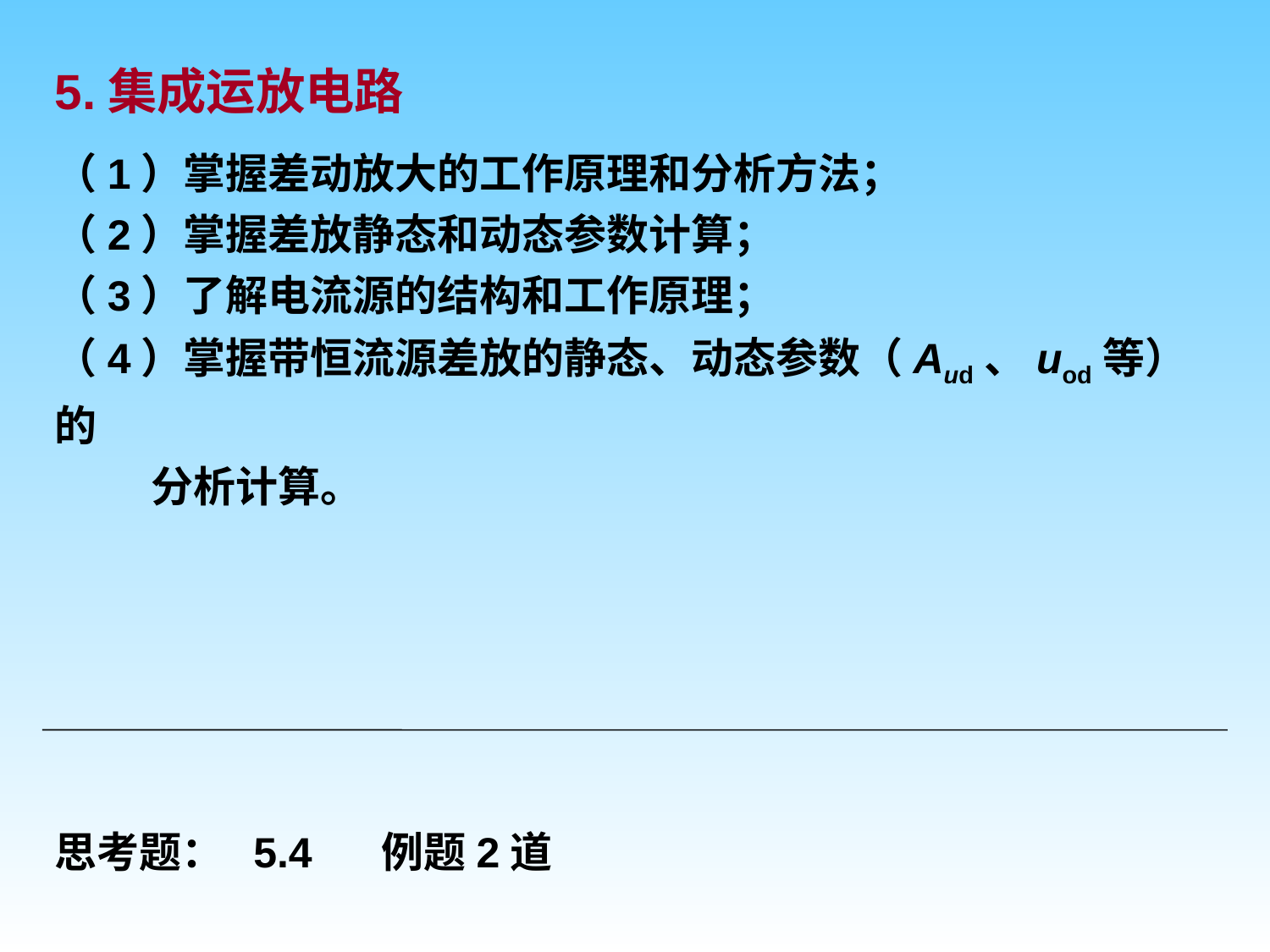

5.集成运放电路
（1）掌握差动放大的工作原理和分析方法；
（2）掌握差放静态和动态参数计算；
（3）了解电流源的结构和工作原理；
（4）掌握带恒流源差放的静态、动态参数（Aud、uod等）的
         分析计算。

思考题：  5.4     例题2道